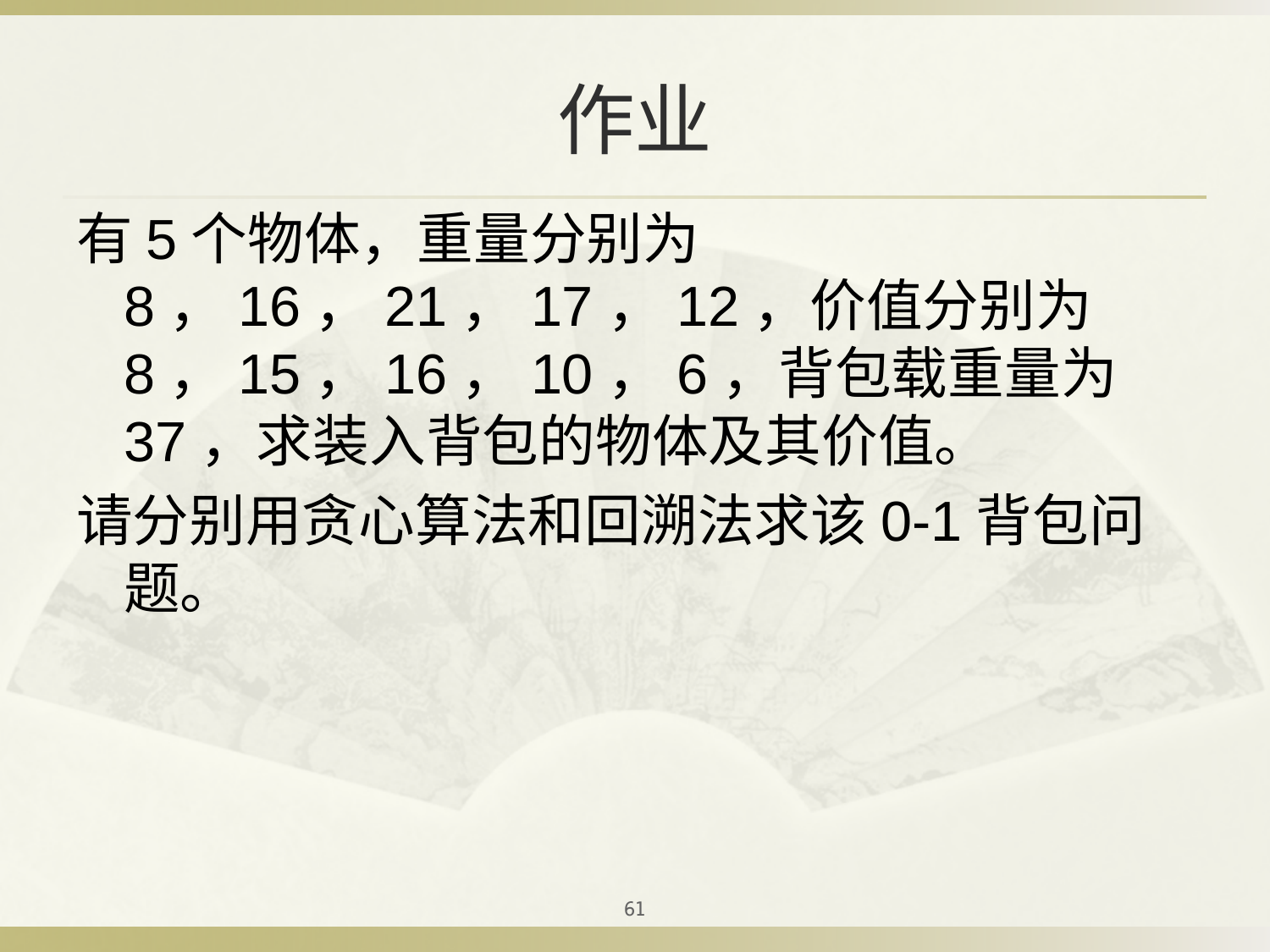

# 作业
有5个物体，重量分别为8，16，21，17，12，价值分别为8，15，16，10，6，背包载重量为37，求装入背包的物体及其价值。
请分别用贪心算法和回溯法求该0-1背包问题。
61